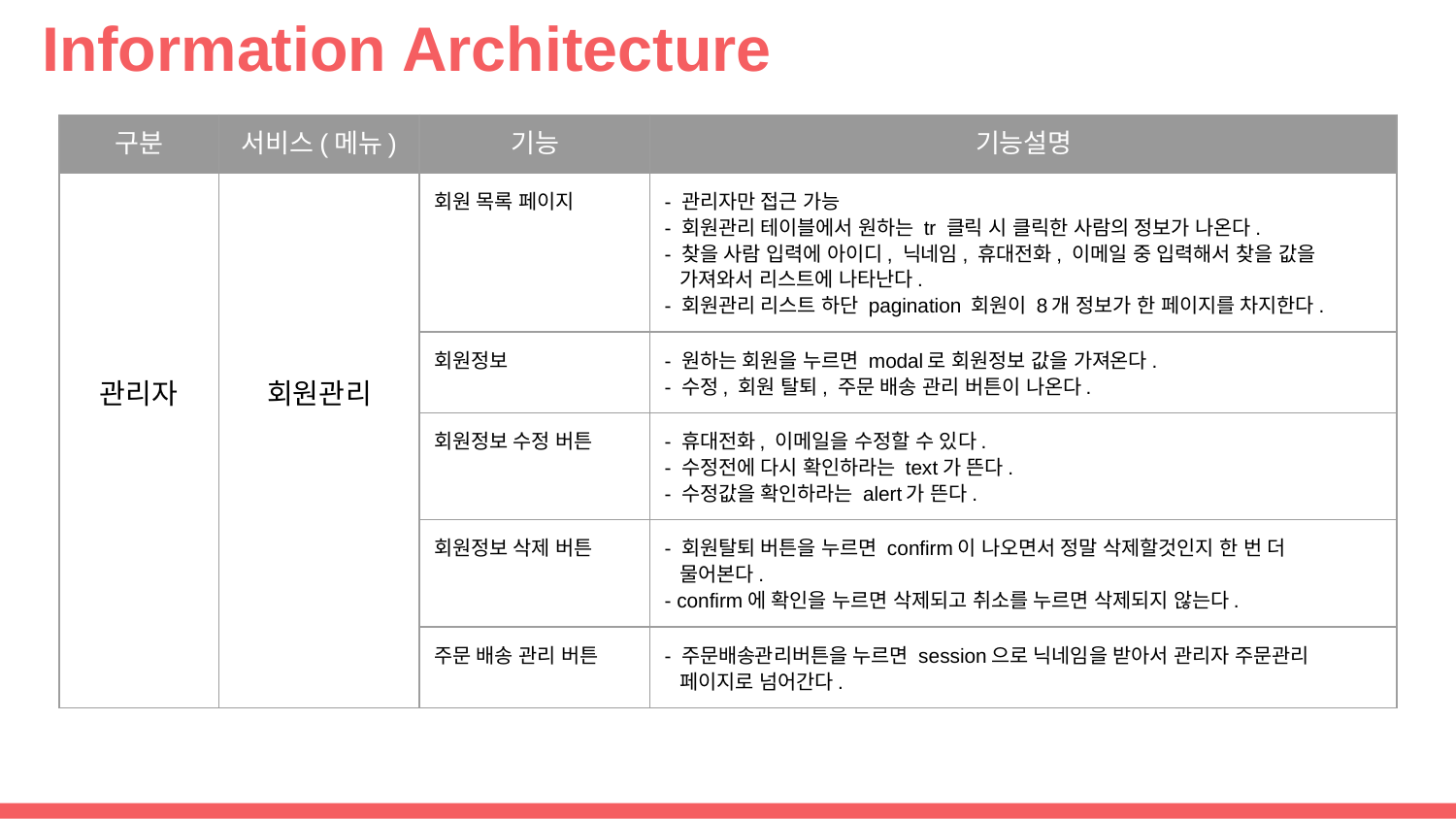

# Information Architecture
| 구분 | 서비스(메뉴) | 기능 | 기능설명 |
| --- | --- | --- | --- |
| 관리자 | 회원관리 | 회원 목록 페이지 | - 관리자만 접근 가능 - 회원관리 테이블에서 원하는 tr 클릭 시 클릭한 사람의 정보가 나온다. - 찾을 사람 입력에 아이디, 닉네임, 휴대전화, 이메일 중 입력해서 찾을 값을 가져와서 리스트에 나타난다. - 회원관리 리스트 하단 pagination 회원이 8개 정보가 한 페이지를 차지한다. |
|  |  | 회원정보 | - 원하는 회원을 누르면 modal로 회원정보 값을 가져온다. - 수정, 회원 탈퇴, 주문 배송 관리 버튼이 나온다. |
|  |  | 회원정보 수정 버튼 | - 휴대전화, 이메일을 수정할 수 있다. - 수정전에 다시 확인하라는 text가 뜬다. - 수정값을 확인하라는 alert가 뜬다. |
|  |  | 회원정보 삭제 버튼 | - 회원탈퇴 버튼을 누르면 confirm이 나오면서 정말 삭제할것인지 한 번 더 물어본다. - confirm에 확인을 누르면 삭제되고 취소를 누르면 삭제되지 않는다. |
|  |  | 주문 배송 관리 버튼 | - 주문배송관리버튼을 누르면 session으로 닉네임을 받아서 관리자 주문관리 페이지로 넘어간다. |